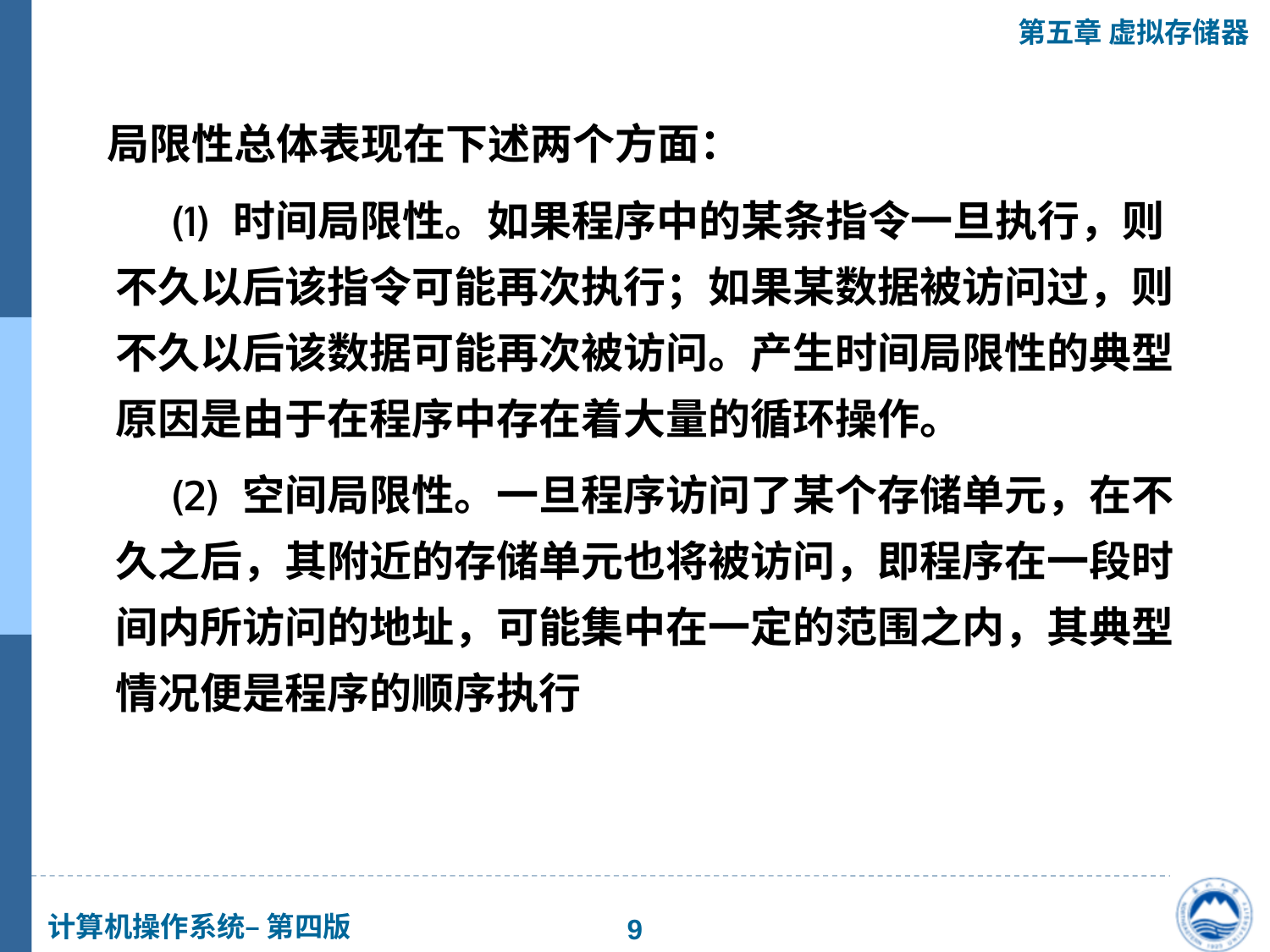

局限性总体表现在下述两个方面：
　　(1) 时间局限性。如果程序中的某条指令一旦执行，则不久以后该指令可能再次执行；如果某数据被访问过，则不久以后该数据可能再次被访问。产生时间局限性的典型原因是由于在程序中存在着大量的循环操作。
　　(2) 空间局限性。一旦程序访问了某个存储单元，在不久之后，其附近的存储单元也将被访问，即程序在一段时间内所访问的地址，可能集中在一定的范围之内，其典型情况便是程序的顺序执行